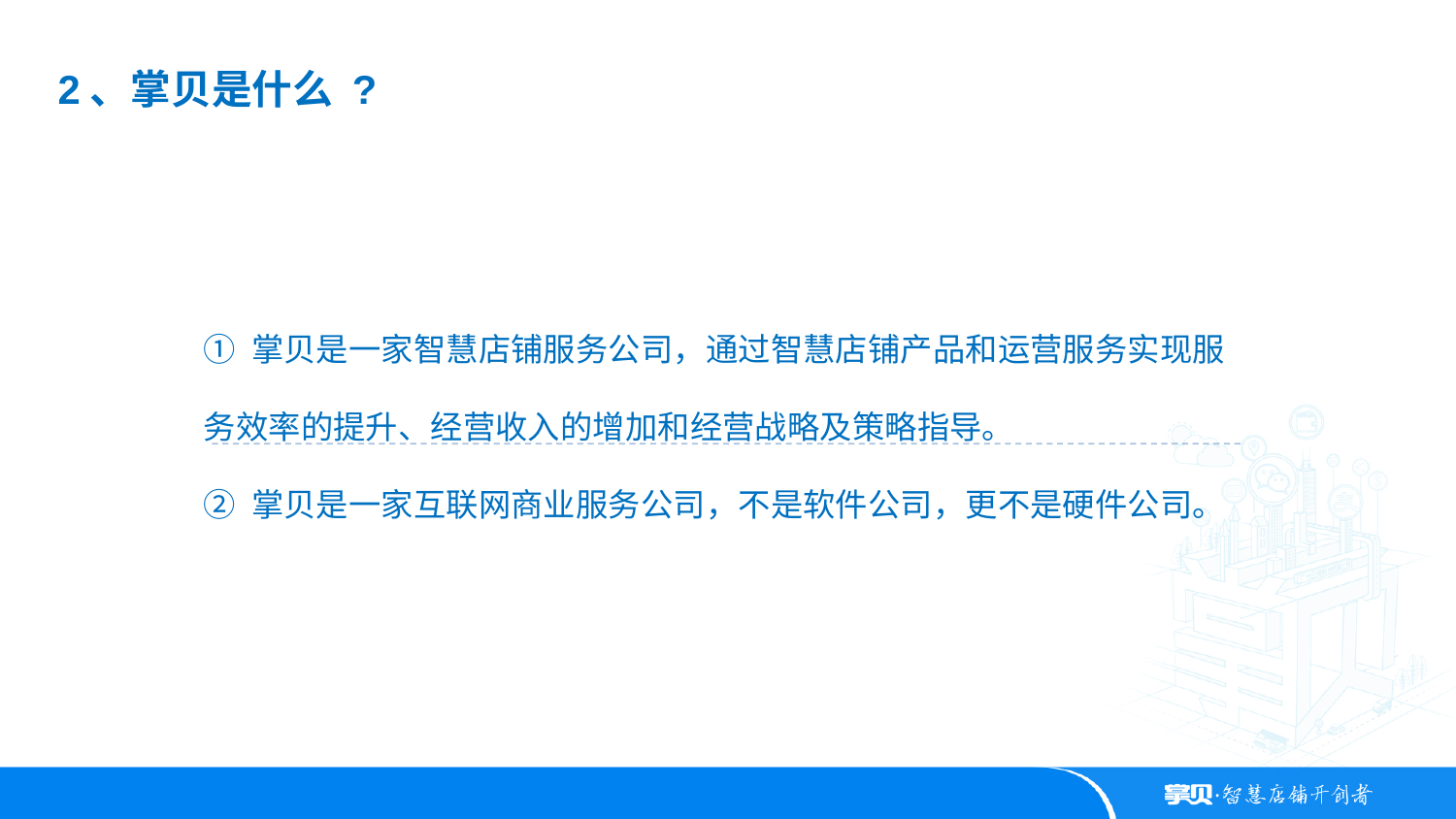

2、掌贝是什么 ?
① 掌贝是一家智慧店铺服务公司，通过智慧店铺产品和运营服务实现服务效率的提升、经营收入的增加和经营战略及策略指导。
② 掌贝是一家互联网商业服务公司，不是软件公司，更不是硬件公司。